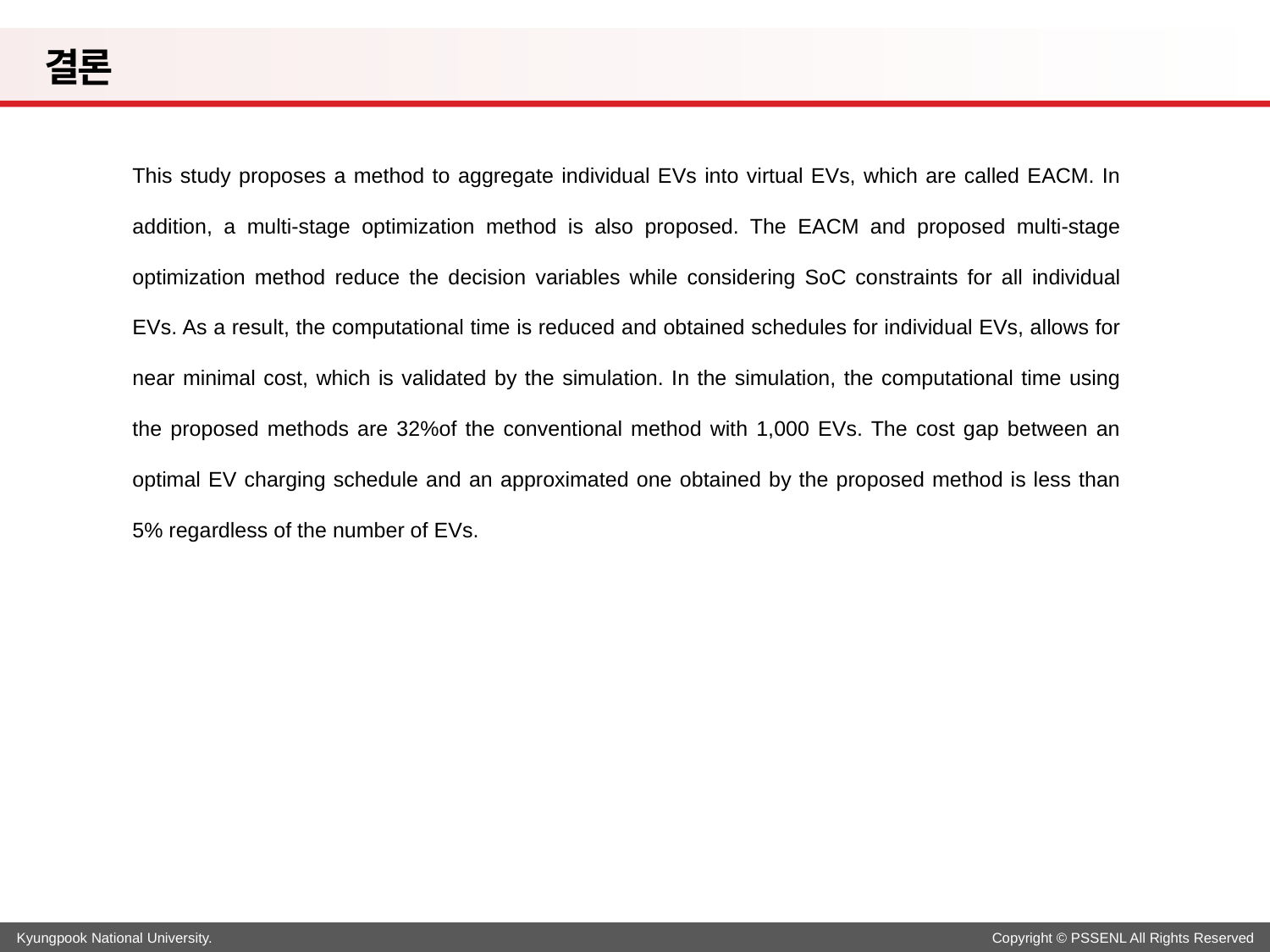

# 결론
This study proposes a method to aggregate individual EVs into virtual EVs, which are called EACM. In addition, a multi-stage optimization method is also proposed. The EACM and proposed multi-stage optimization method reduce the decision variables while considering SoC constraints for all individual EVs. As a result, the computational time is reduced and obtained schedules for individual EVs, allows for near minimal cost, which is validated by the simulation. In the simulation, the computational time using the proposed methods are 32%of the conventional method with 1,000 EVs. The cost gap between an optimal EV charging schedule and an approximated one obtained by the proposed method is less than 5% regardless of the number of EVs.
36